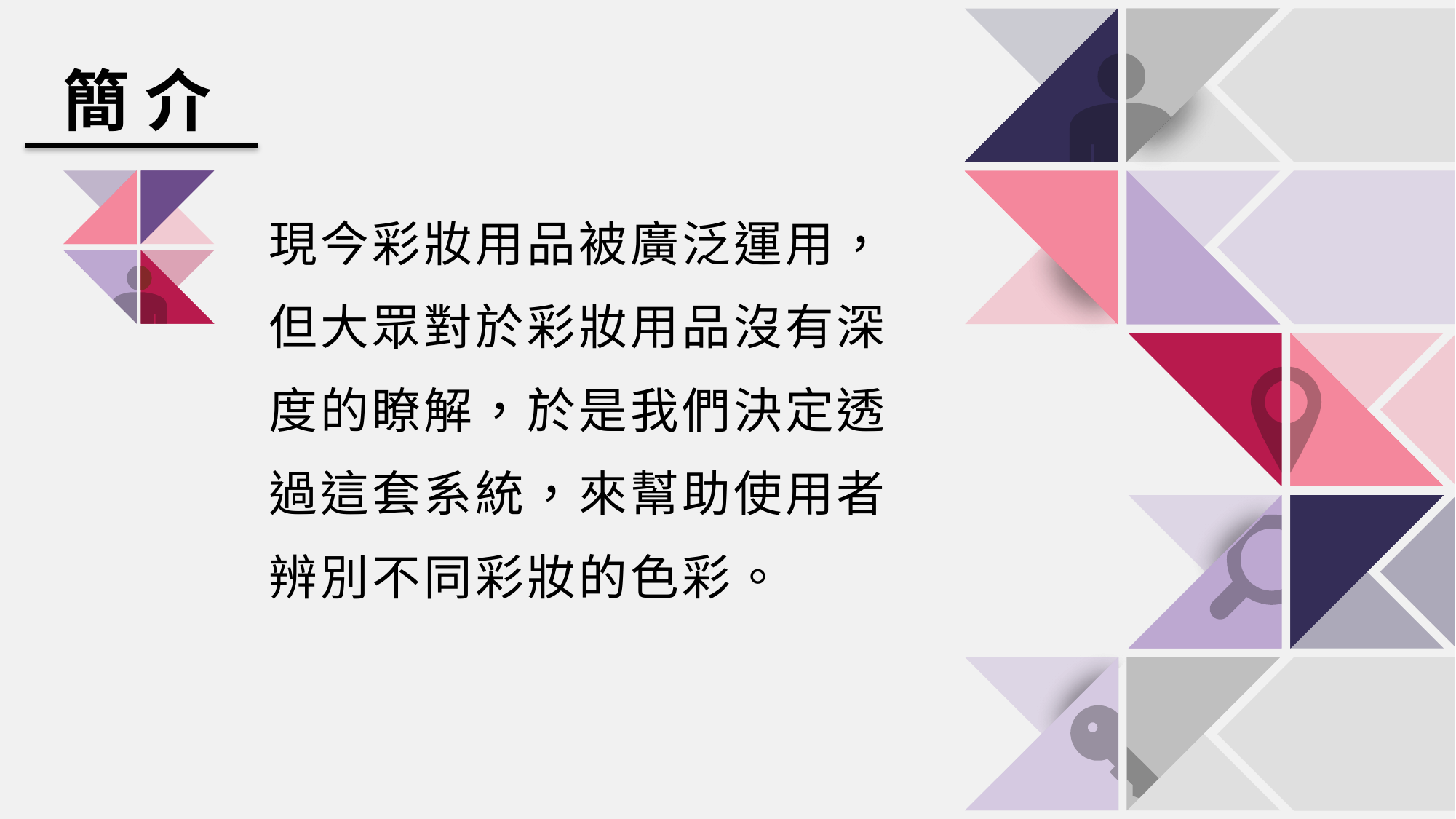

簡 介
現今彩妝用品被廣泛運用，但大眾對於彩妝用品沒有深度的瞭解，於是我們決定透過這套系統，來幫助使用者辨別不同彩妝的色彩。